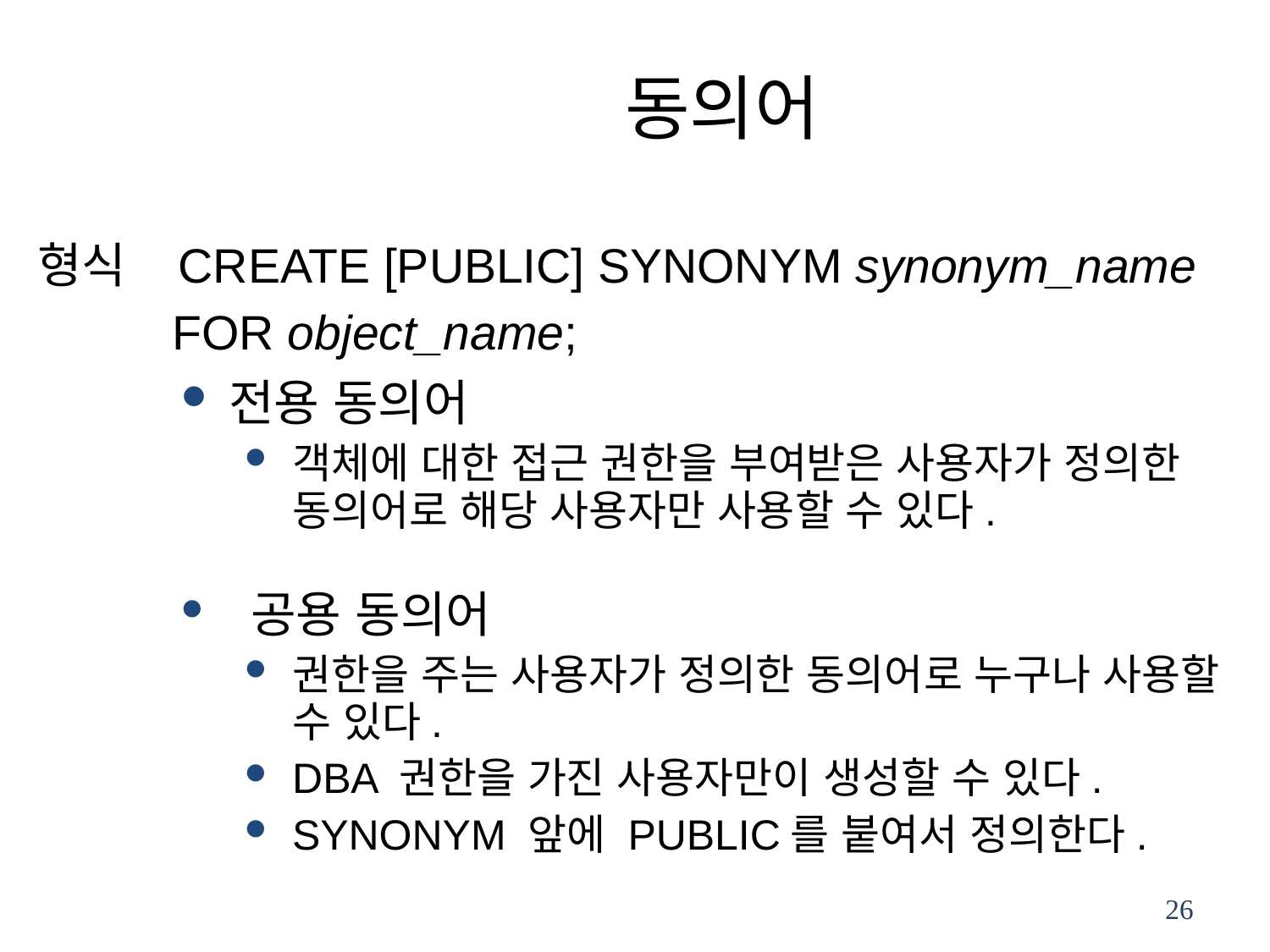

# 동의어
 형식   CREATE [PUBLIC] SYNONYM synonym_name
            FOR object_name;

전용 동의어
객체에 대한 접근 권한을 부여받은 사용자가 정의한 동의어로 해당 사용자만 사용할 수 있다.

 공용 동의어
권한을 주는 사용자가 정의한 동의어로 누구나 사용할 수 있다.
DBA 권한을 가진 사용자만이 생성할 수 있다.
SYNONYM 앞에 PUBLIC를 붙여서 정의한다.

26